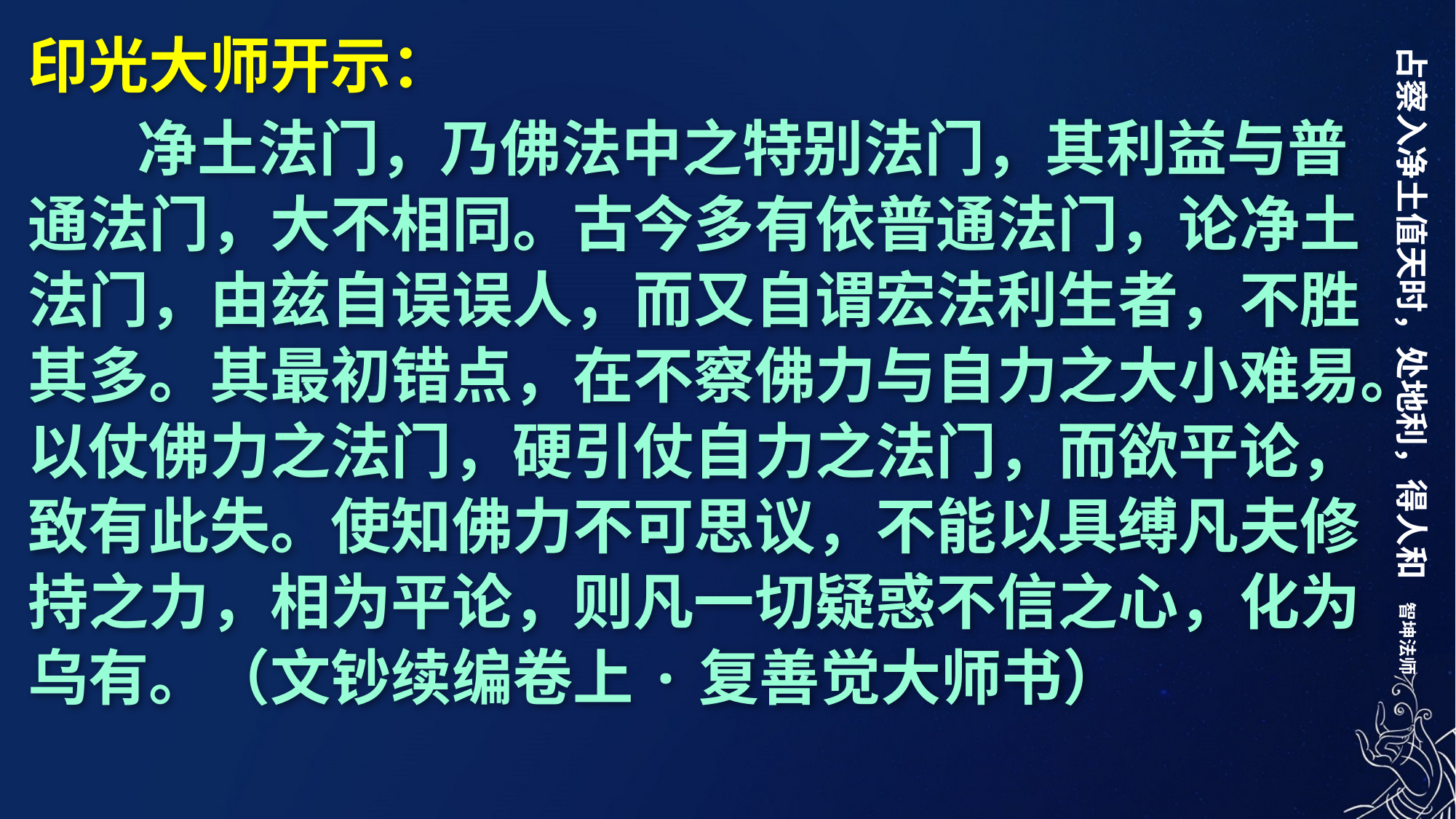

印光大师开示：
	净土法门，乃佛法中之特别法门，其利益与普通法门，大不相同。古今多有依普通法门，论净土法门，由兹自误误人，而又自谓宏法利生者，不胜其多。其最初错点，在不察佛力与自力之大小难易。以仗佛力之法门，硬引仗自力之法门，而欲平论，致有此失。使知佛力不可思议，不能以具缚凡夫修持之力，相为平论，则凡一切疑惑不信之心，化为乌有。（文钞续编卷上·复善觉大师书）